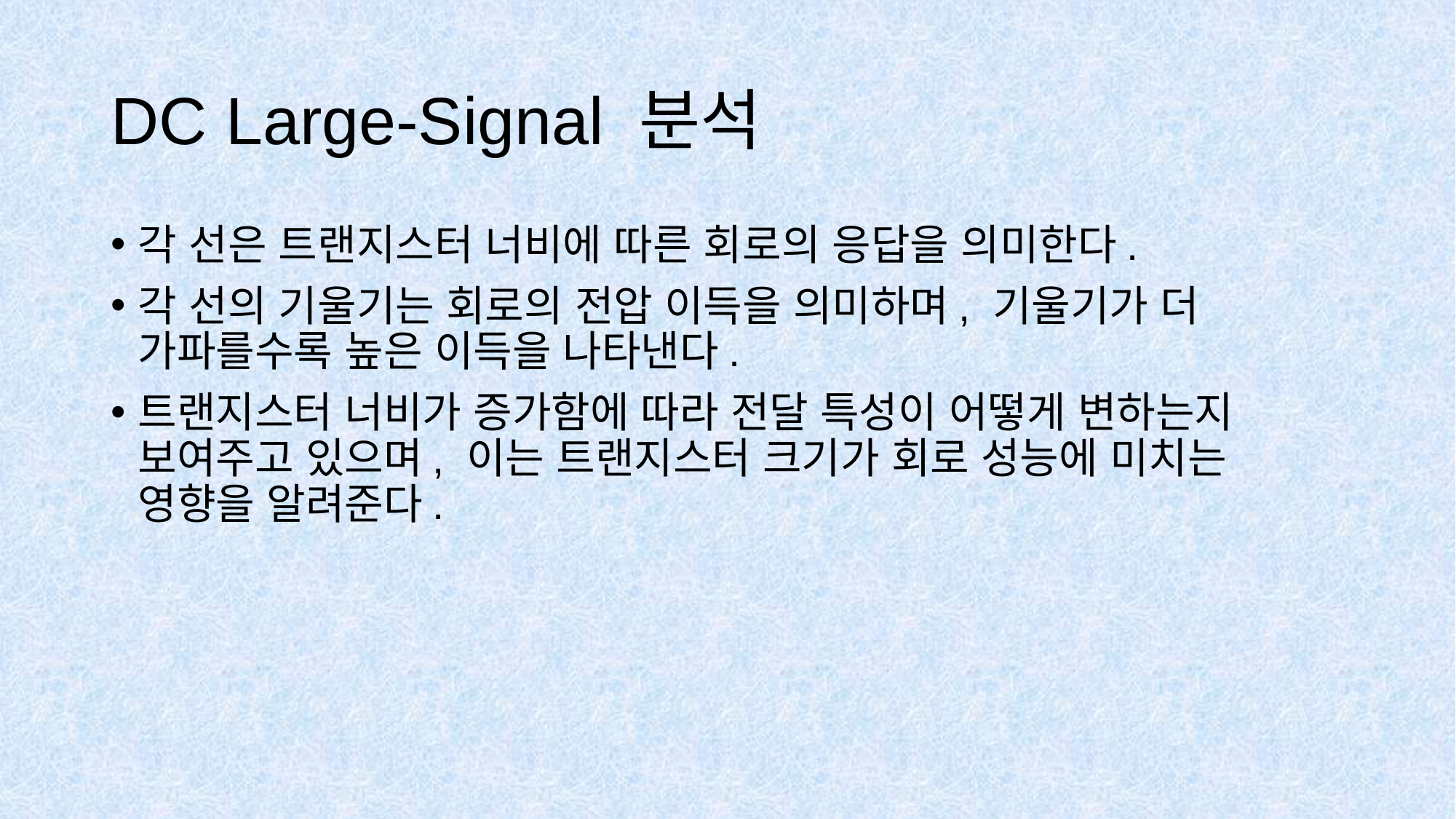

# DC Large-Signal 분석
각 선은 트랜지스터 너비에 따른 회로의 응답을 의미한다.
각 선의 기울기는 회로의 전압 이득을 의미하며, 기울기가 더 가파를수록 높은 이득을 나타낸다.
트랜지스터 너비가 증가함에 따라 전달 특성이 어떻게 변하는지 보여주고 있으며, 이는 트랜지스터 크기가 회로 성능에 미치는 영향을 알려준다.